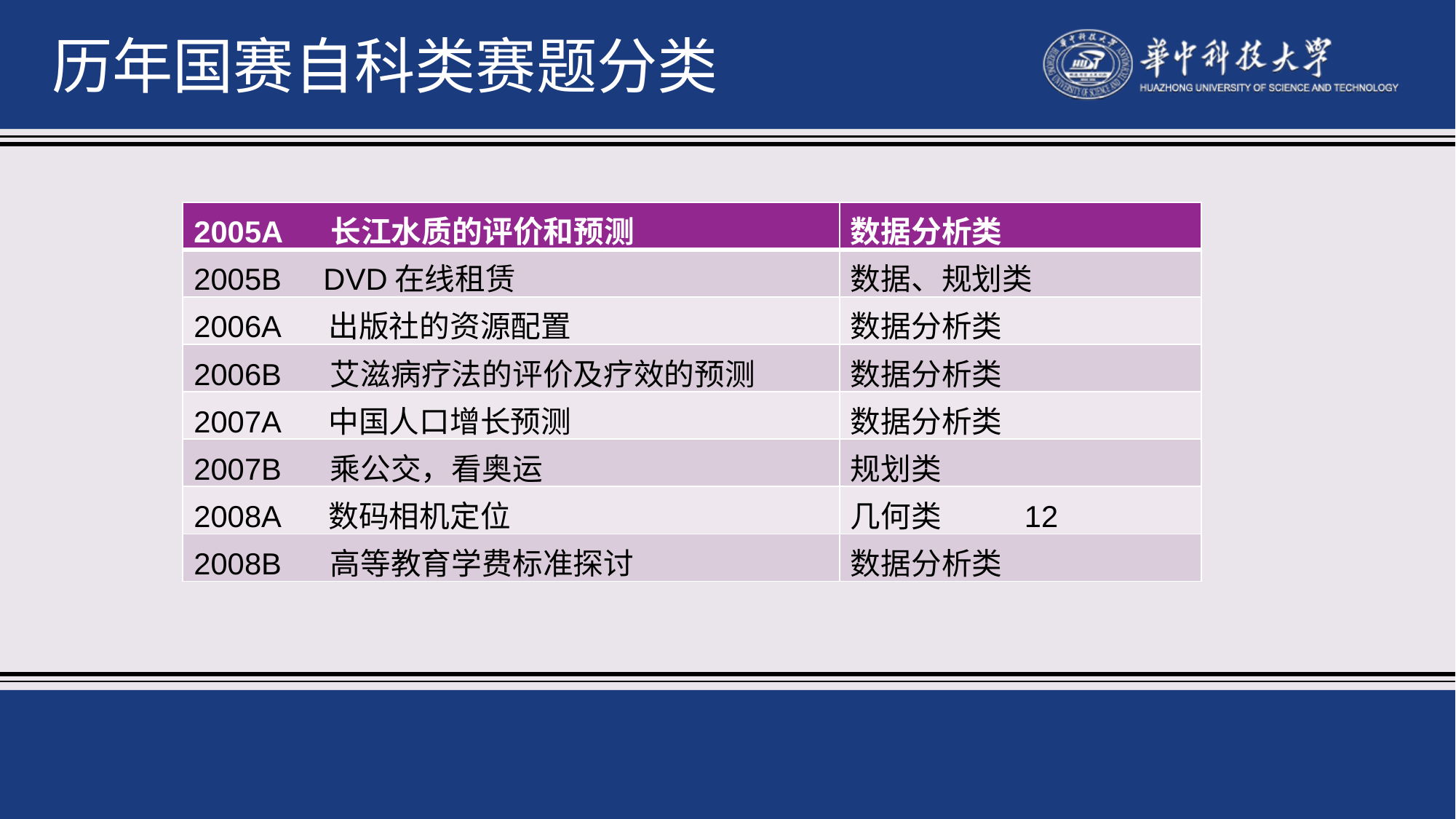

历年国赛自科类赛题分类
| 2005A 长江水质的评价和预测 | 数据分析类 |
| --- | --- |
| 2005B DVD在线租赁 | 数据、规划类 |
| 2006A 出版社的资源配置 | 数据分析类 |
| 2006B 艾滋病疗法的评价及疗效的预测 | 数据分析类 |
| 2007A 中国人口增长预测 | 数据分析类 |
| 2007B 乘公交，看奥运 | 规划类 |
| 2008A 数码相机定位 | 几何类 12 |
| 2008B 高等教育学费标准探讨 | 数据分析类 |